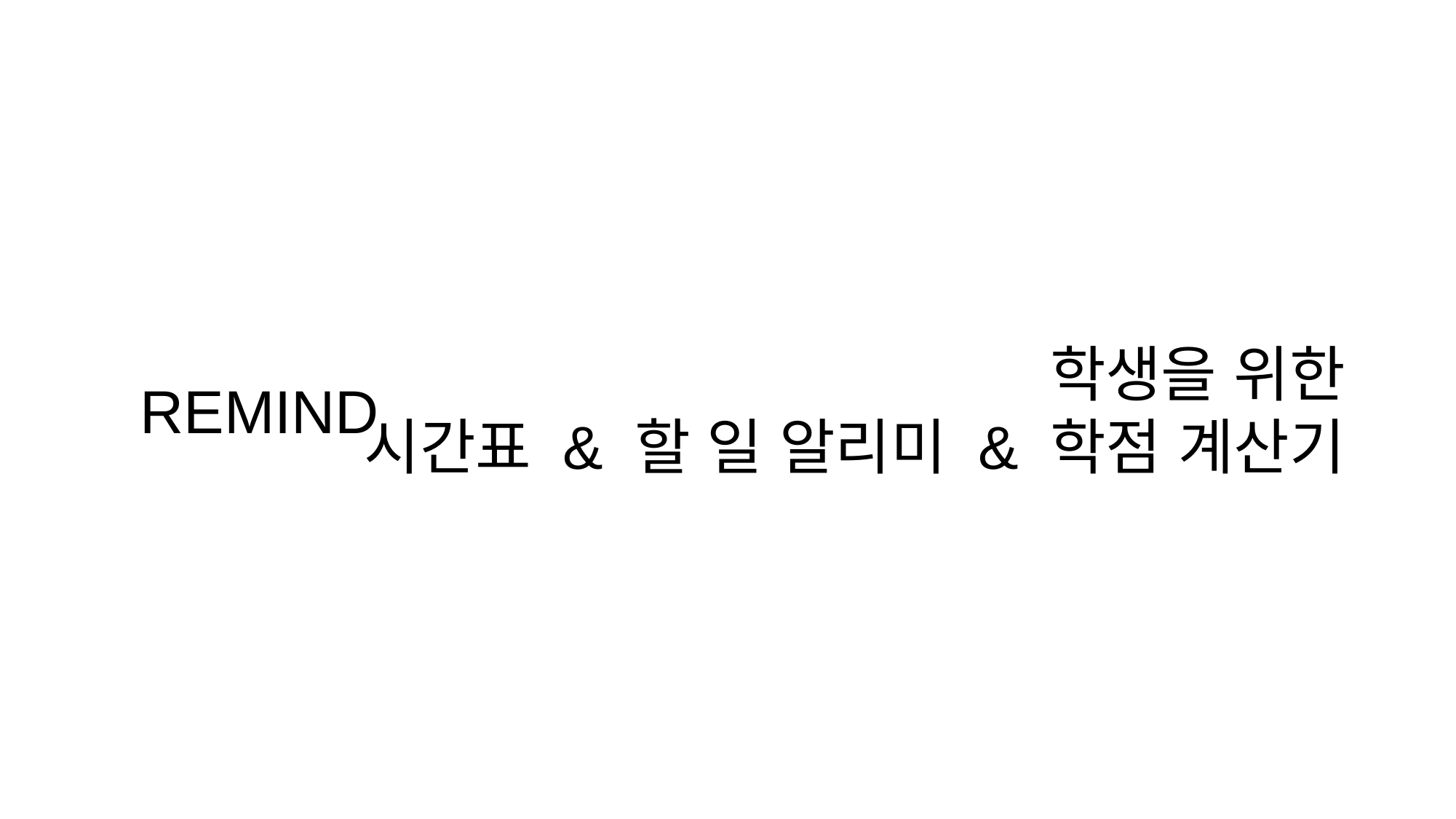

학생을 위한
시간표 & 할 일 알리미 & 학점 계산기
REMIND